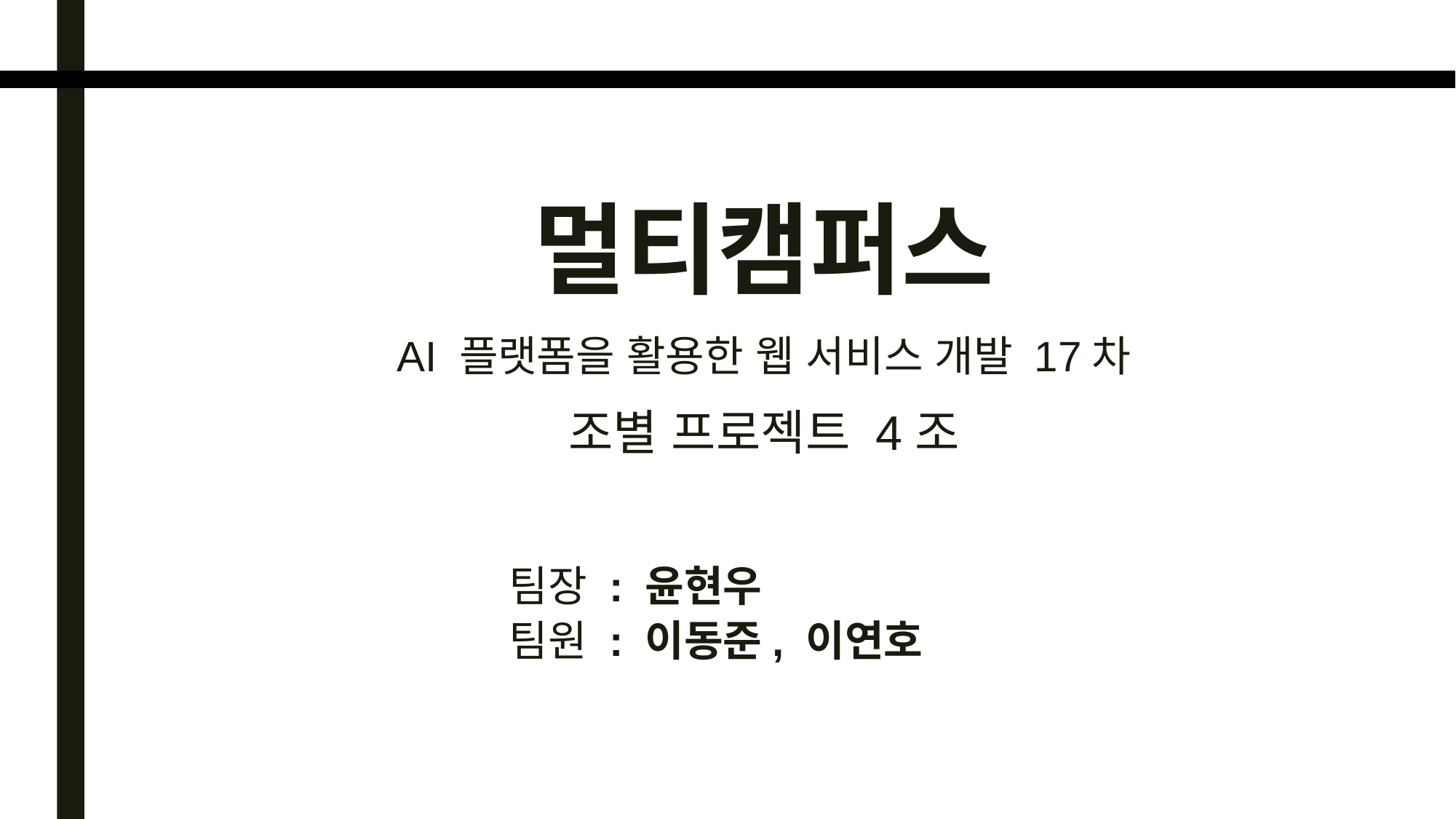

멀티캠퍼스

AI 플랫폼을 활용한 웹 서비스 개발 17차

조별 프로젝트 4조

                           팀장 : 윤현우
                           팀원 : 이동준, 이연호